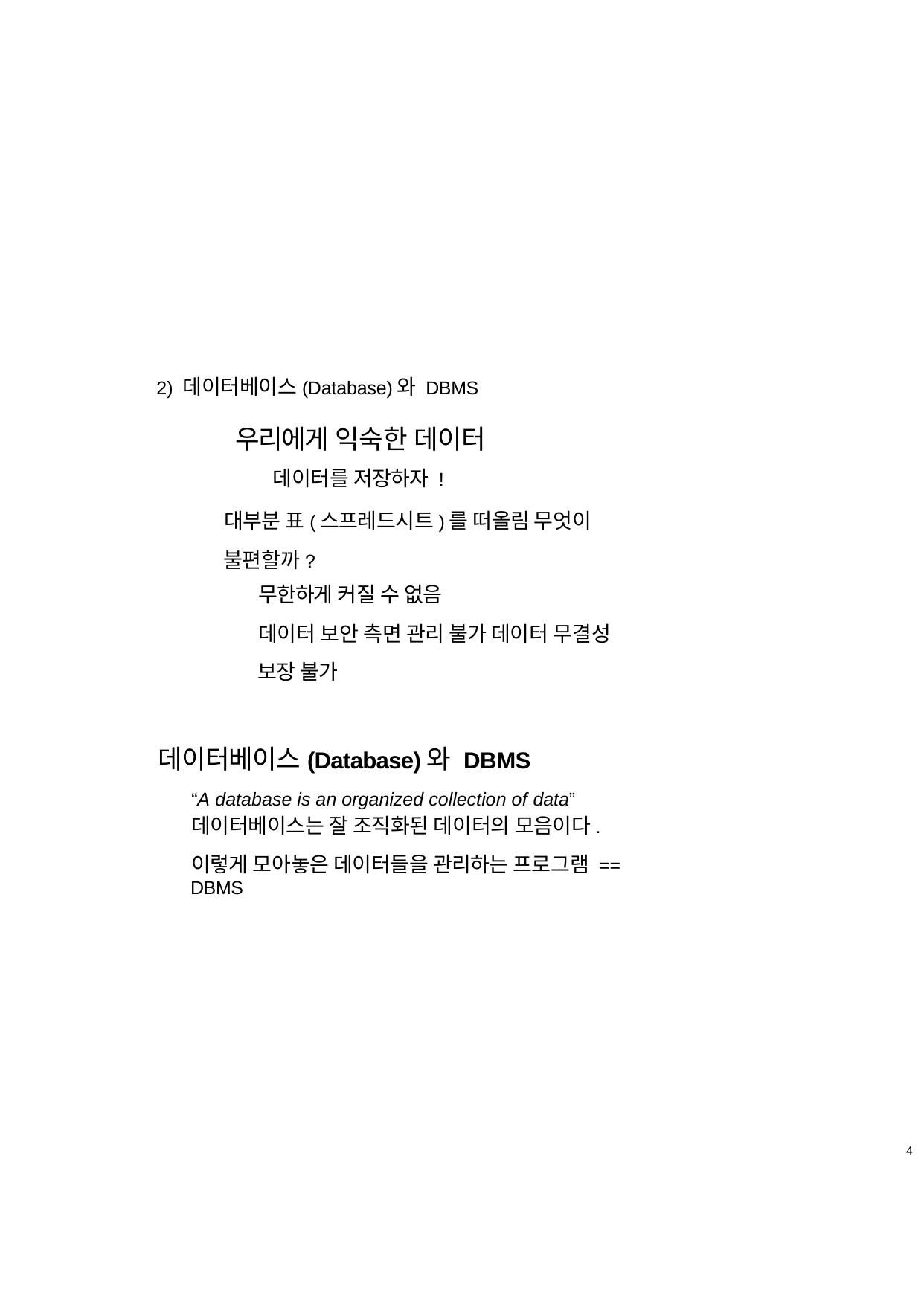

2) 데이터베이스(Database)와 DBMS

우리에게 익숙한 데이터
데이터를 저장하자 !
대부분 표(스프레드시트)를 떠올림 무엇이 불편할까?
무한하게 커질 수 없음
데이터 보안 측면 관리 불가 데이터 무결성 보장 불가

데이터베이스(Database)와 DBMS
“A database is an organized collection of data”
데이터베이스는 잘 조직화된 데이터의 모음이다.
이렇게 모아놓은 데이터들을 관리하는 프로그램 == DBMS
4